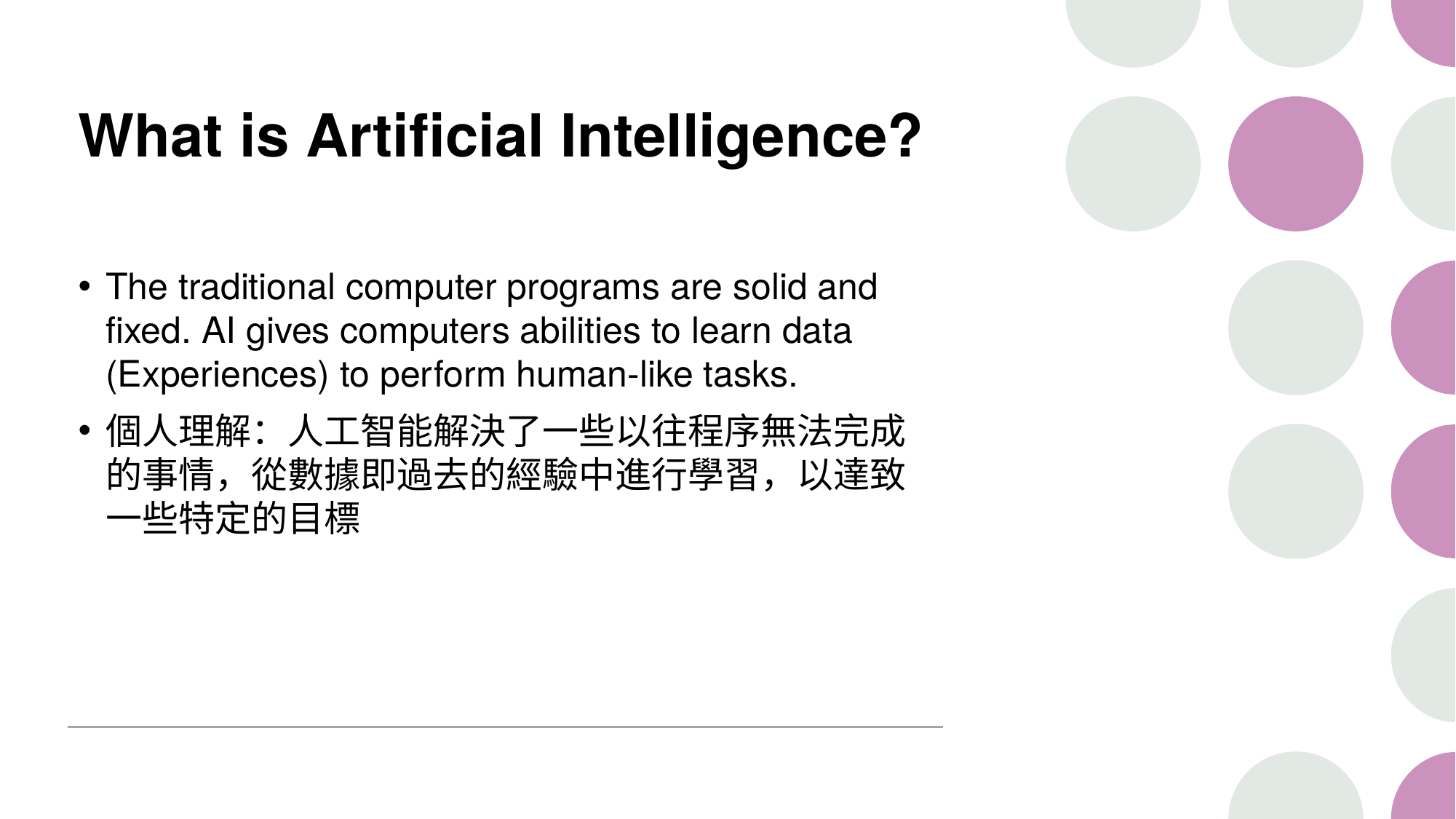

# What is Artificial Intelligence?
The traditional computer programs are solid and fixed. AI gives computers abilities to learn data (Experiences) to perform human-like tasks.
個人理解：人工智能解決了一些以往程序無法完成的事情，從數據即過去的經驗中進行學習，以達致一些特定的目標